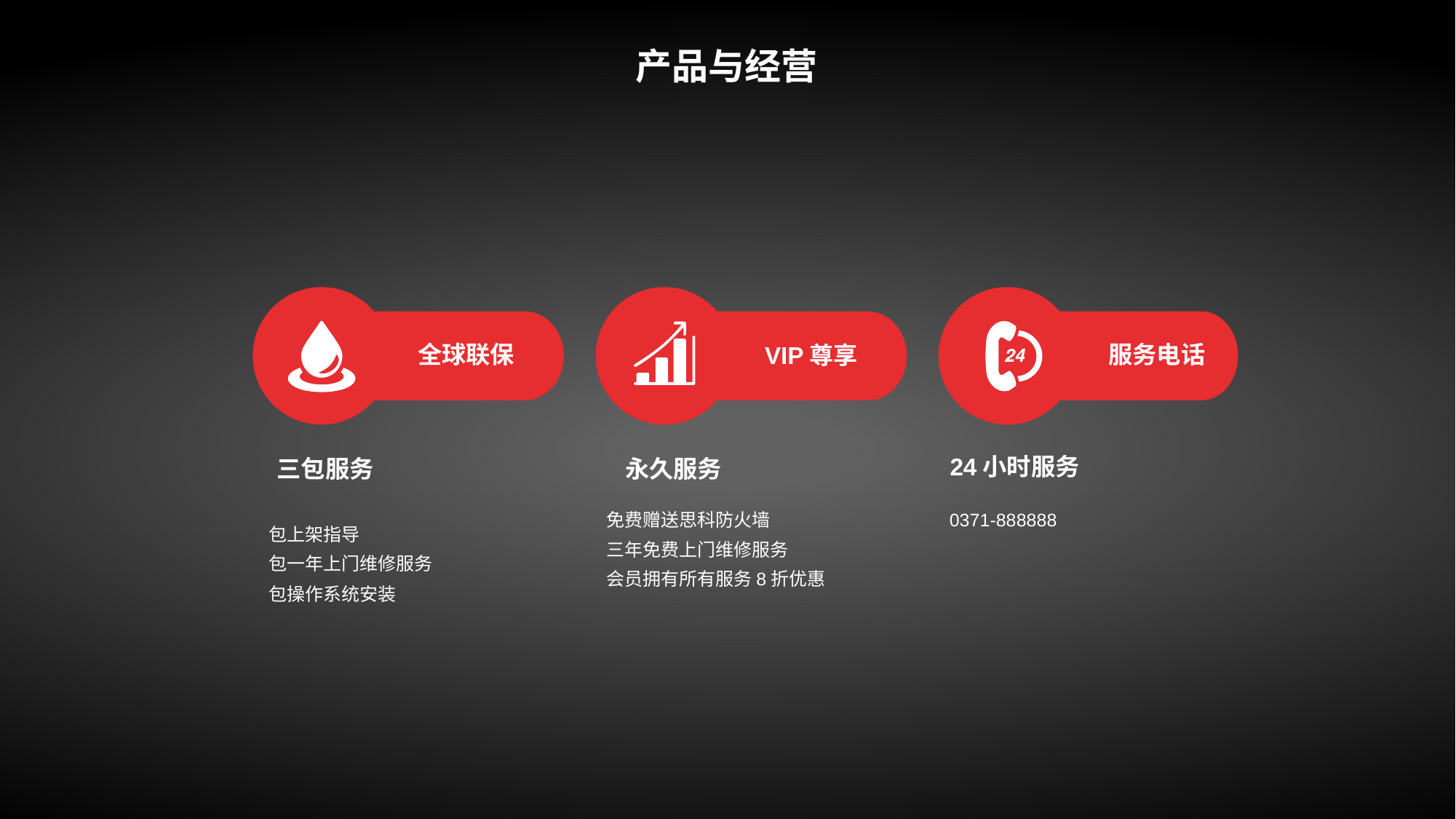

产品与经营

全球联保

VIP尊享

服务电话
24小时服务
三包服务
永久服务

免费赠送思科防火墙
三年免费上门维修服务
会员拥有所有服务8折优惠

0371-888888

包上架指导
包一年上门维修服务
包操作系统安装